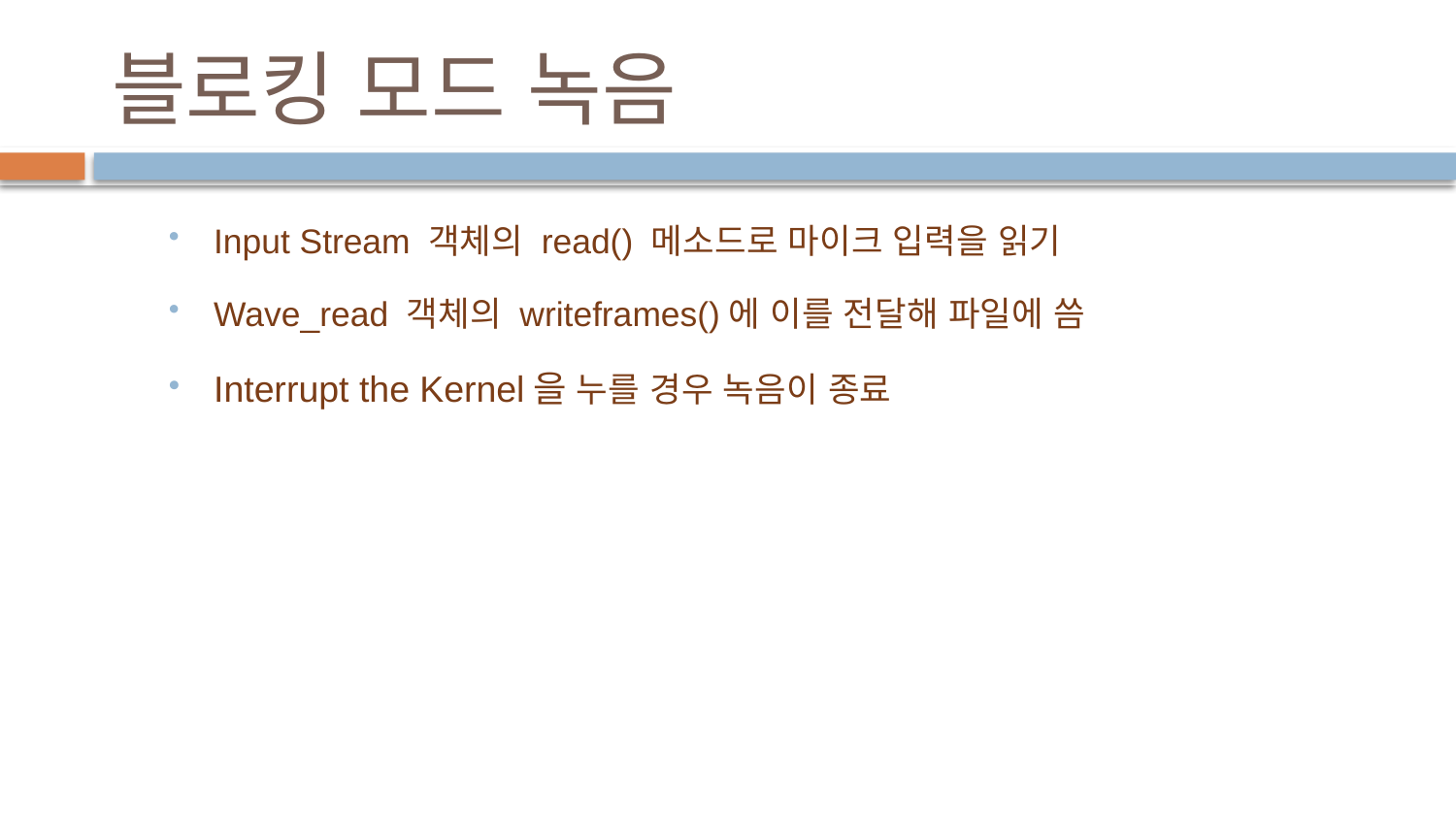

# 블로킹 모드 녹음
Input Stream 객체의 read() 메소드로 마이크 입력을 읽기
Wave_read 객체의 writeframes()에 이를 전달해 파일에 씀
Interrupt the Kernel을 누를 경우 녹음이 종료